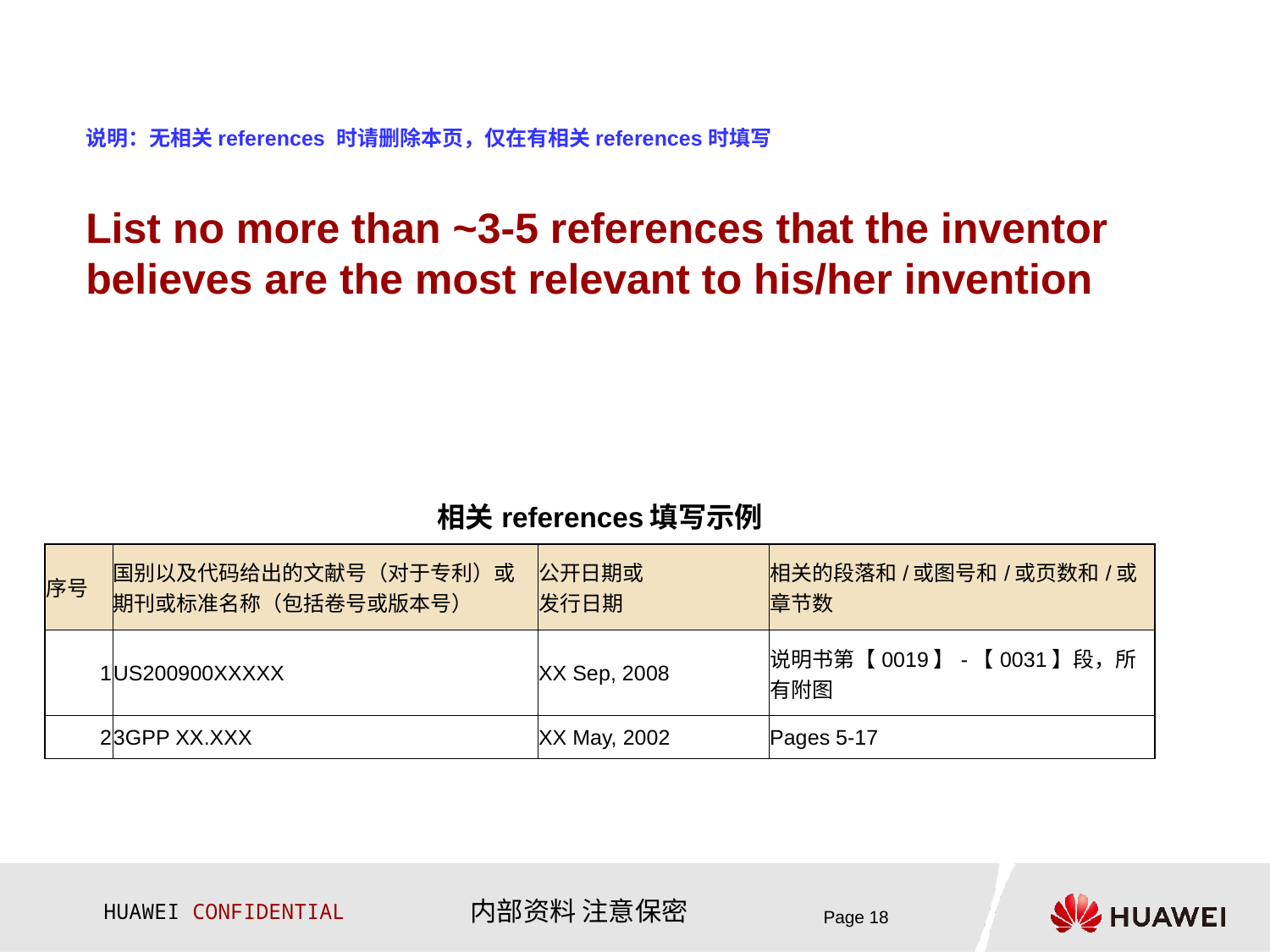

# 说明：无相关references 时请删除本页，仅在有相关references时填写 List no more than ~3-5 references that the inventor believes are the most relevant to his/her invention
| 相关references填写示例 |  |  |  |
| --- | --- | --- | --- |
| 序号 | 国别以及代码给出的文献号（对于专利）或 期刊或标准名称（包括卷号或版本号） | 公开日期或 发行日期 | 相关的段落和/或图号和/或页数和/或章节数 |
| 1 | US200900XXXXX | XX Sep, 2008 | 说明书第【0019】-【0031】段，所有附图 |
| 2 | 3GPP XX.XXX | XX May, 2002 | Pages 5-17 |

Page 18